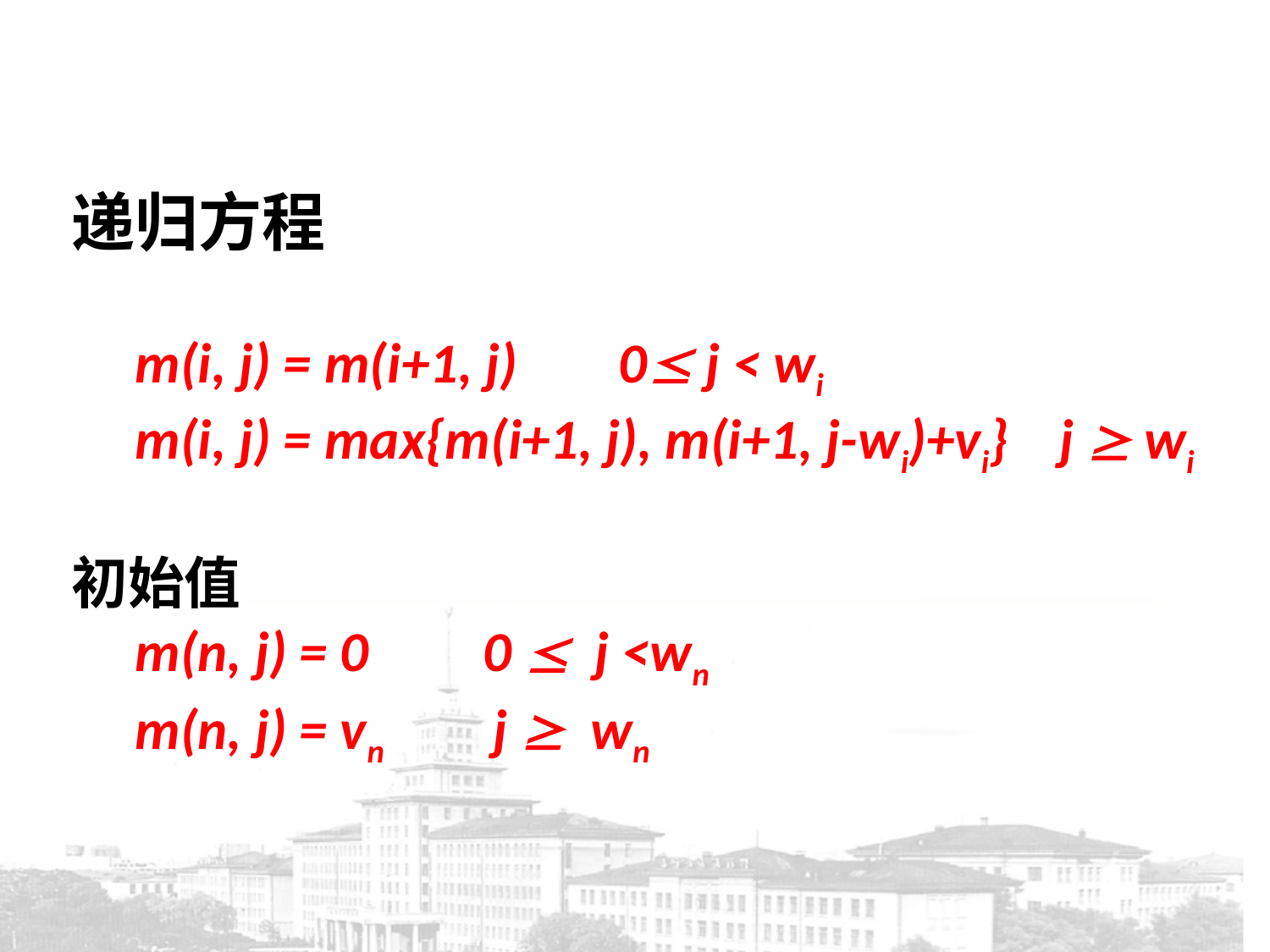

递归方程

     m(i, j) = m(i+1, j)        0≤ j < wi
     m(i, j) = max{m(i+1, j), m(i+1, j-wi)+vi}    j ≥ wi

初始值
     m(n, j) = 0         0 ≤  j <wn
     m(n, j) = vn         j ≥  wn